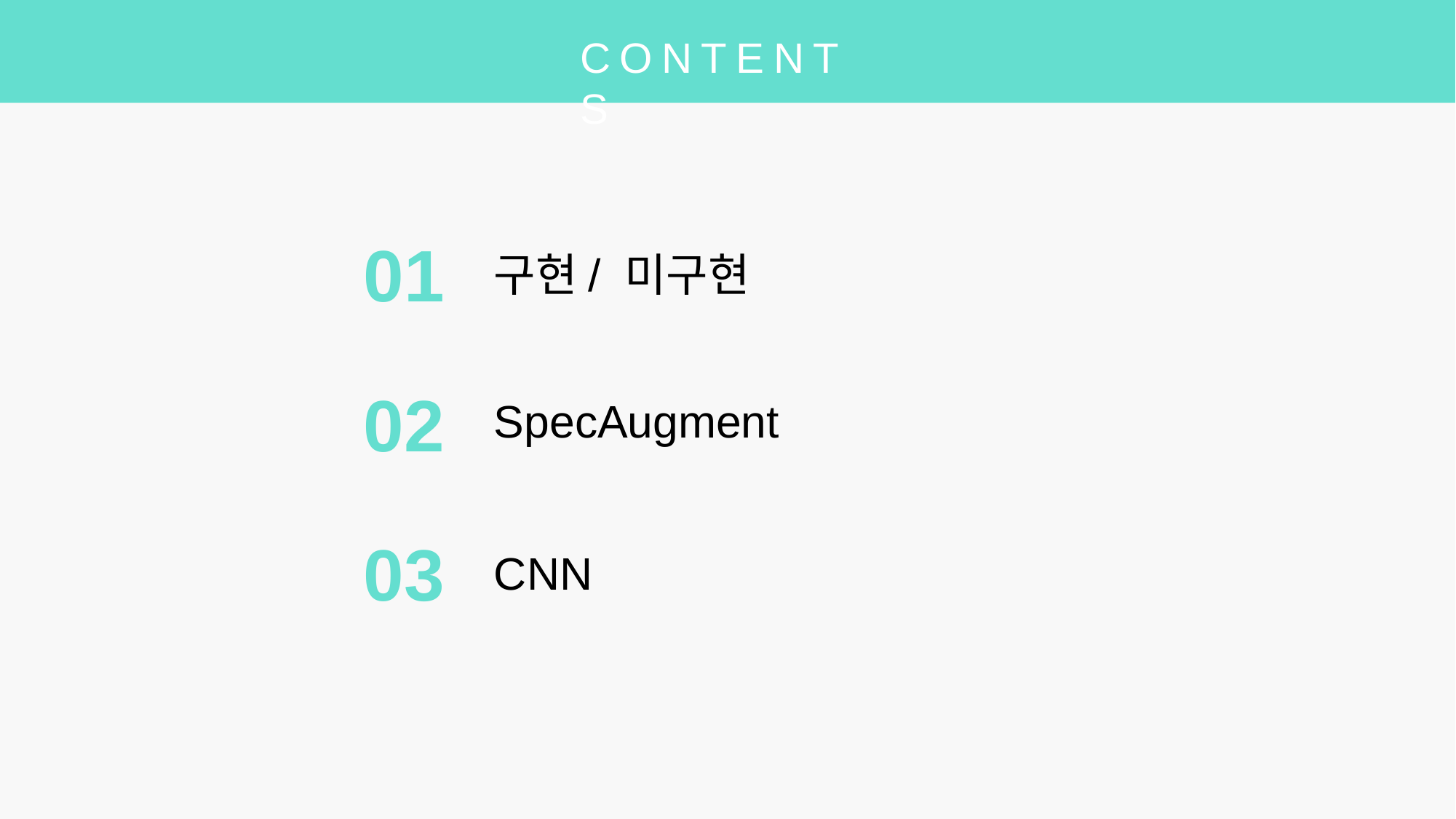

CONTENTS
01
02
구현/ 미구현
SpecAugment
03
CNN